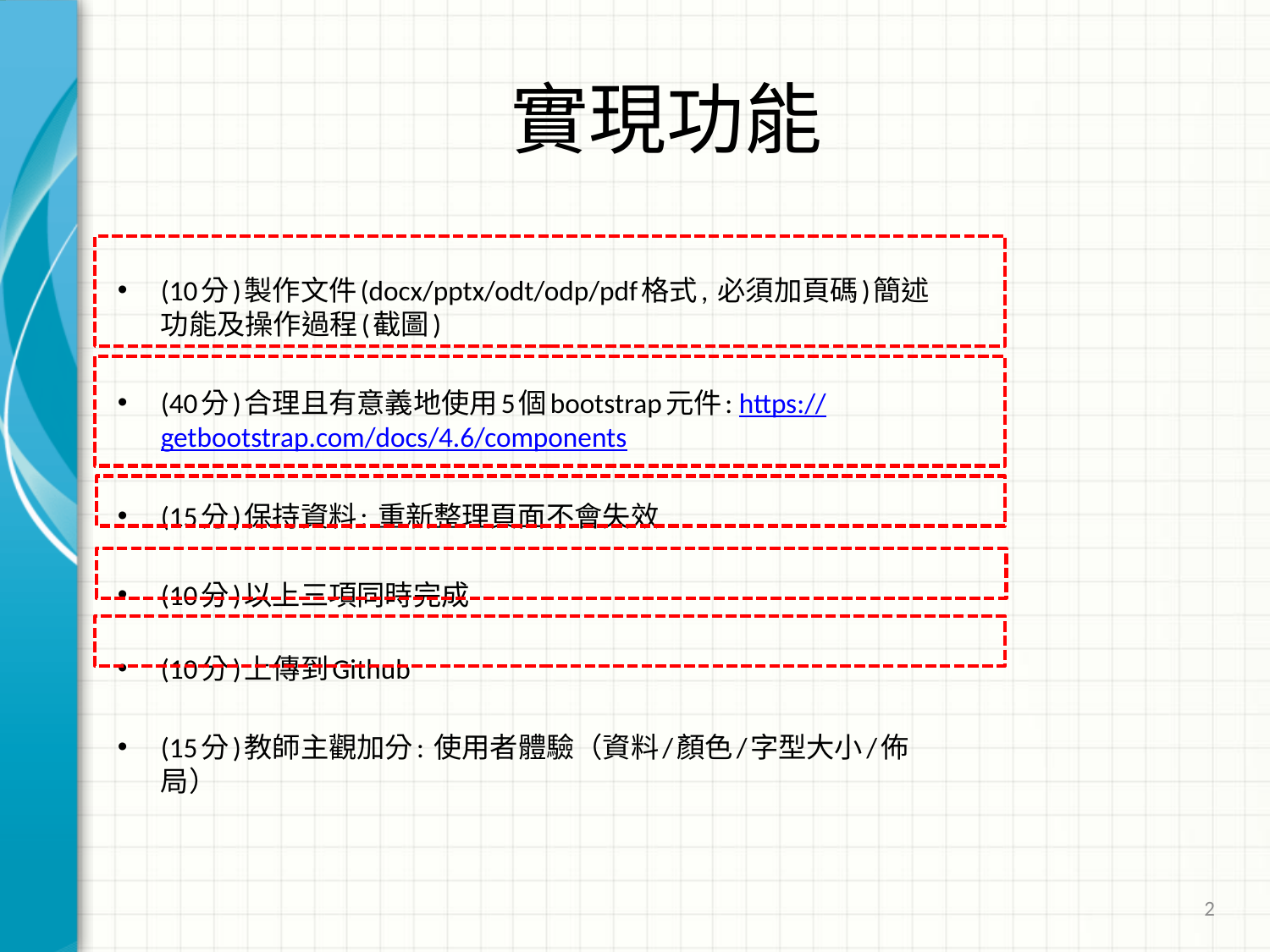

# 實現功能

(10分)製作文件(docx/pptx/odt/odp/pdf格式, 必須加頁碼)簡述功能及操作過程(截圖)

(40分)合理且有意義地使用5個bootstrap元件: https://getbootstrap.com/docs/4.6/components

(15分)保持資料: 重新整理頁面不會失效

(10分)以上三項同時完成
(10分)上傳到Github

(15分)教師主觀加分: 使用者體驗（資料/顏色/字型大小/佈局）

2